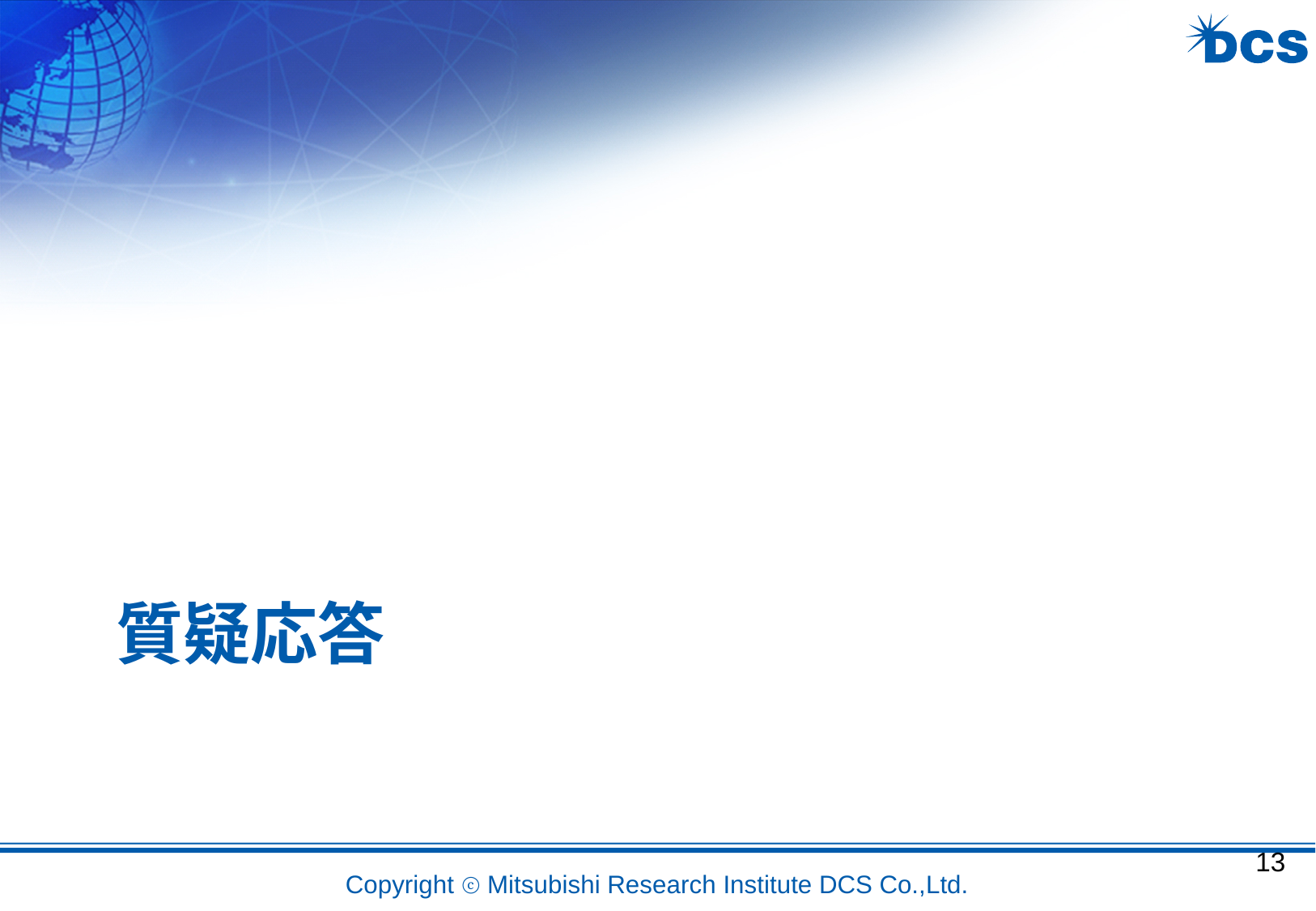

# 質疑応答
13
Copyright ⓒ Mitsubishi Research Institute DCS Co.,Ltd.